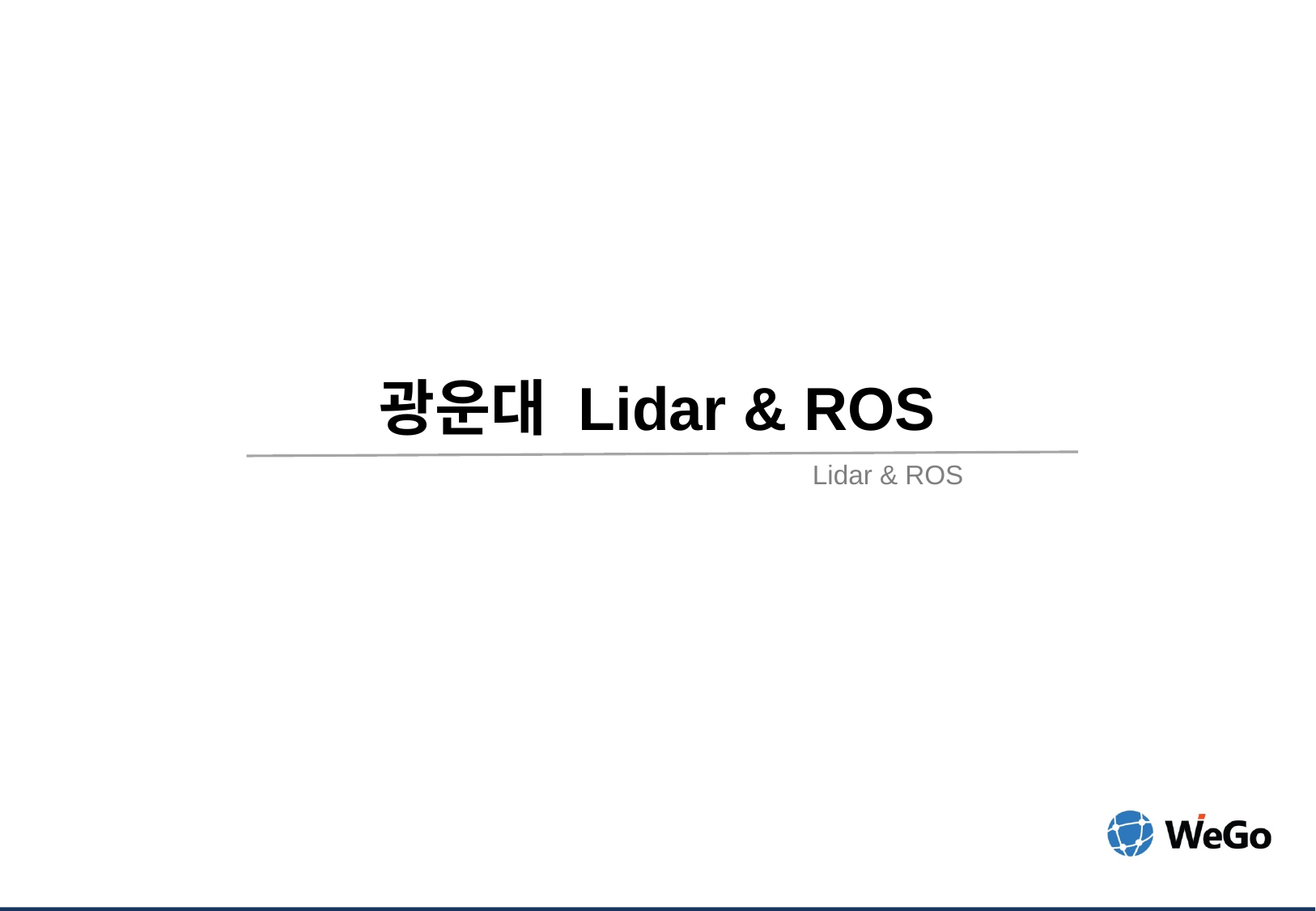

광운대 Lidar & ROS
Lidar & ROS